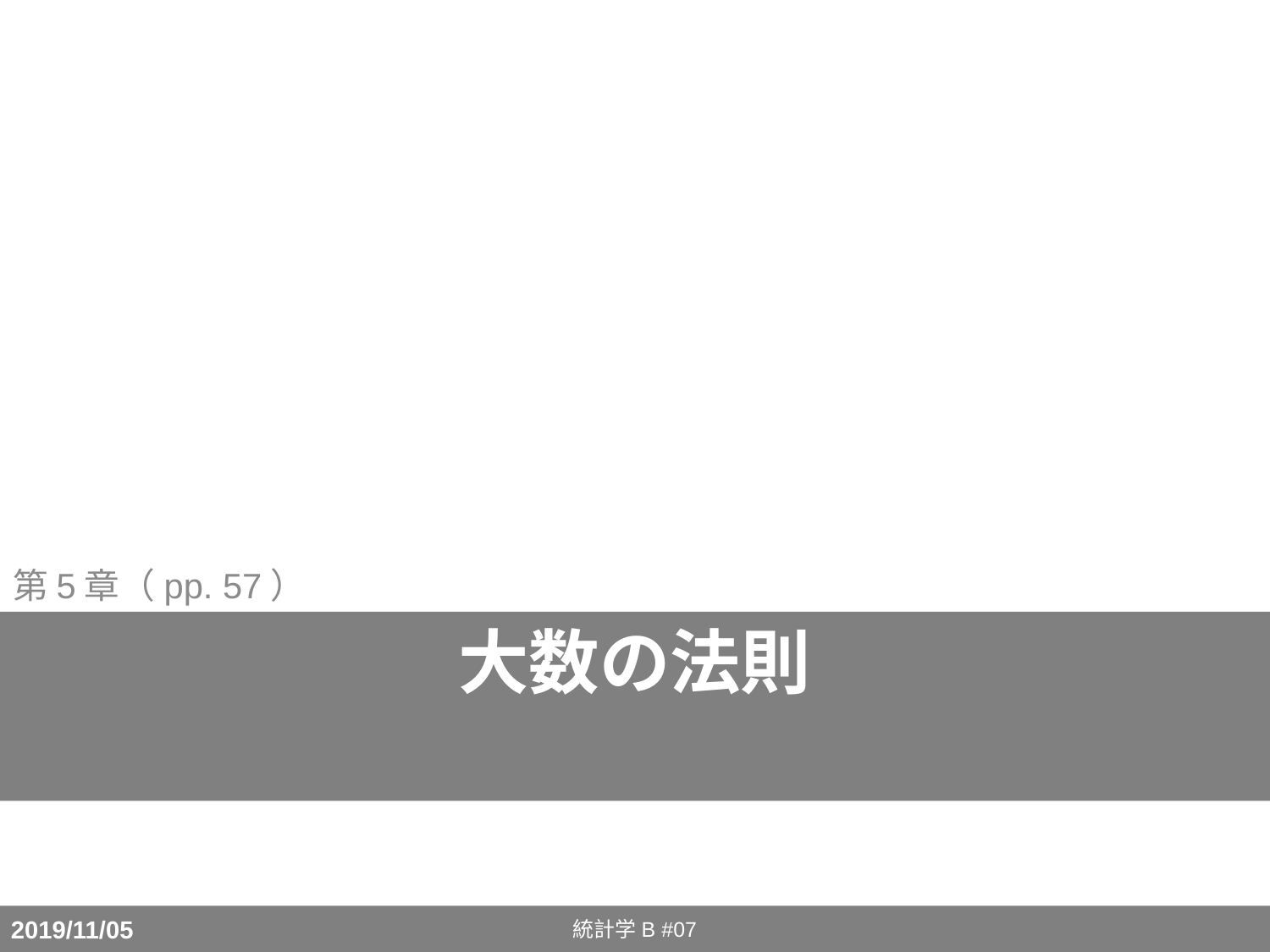

第5章（pp. 57）
# 大数の法則
統計学B #07
2019/11/05